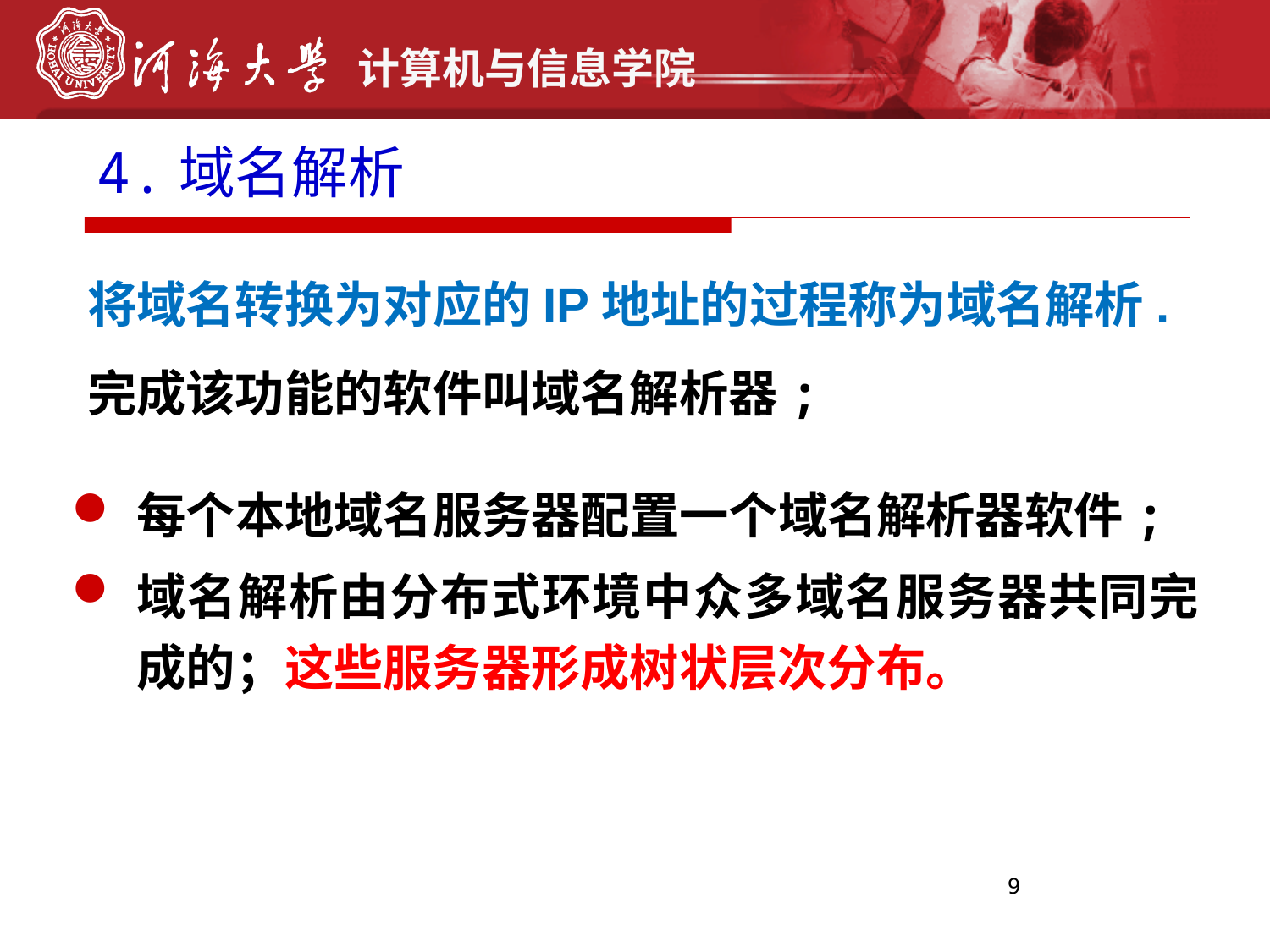

# 4.域名解析
将域名转换为对应的IP地址的过程称为域名解析.完成该功能的软件叫域名解析器;
每个本地域名服务器配置一个域名解析器软件;
域名解析由分布式环境中众多域名服务器共同完成的；这些服务器形成树状层次分布。
9